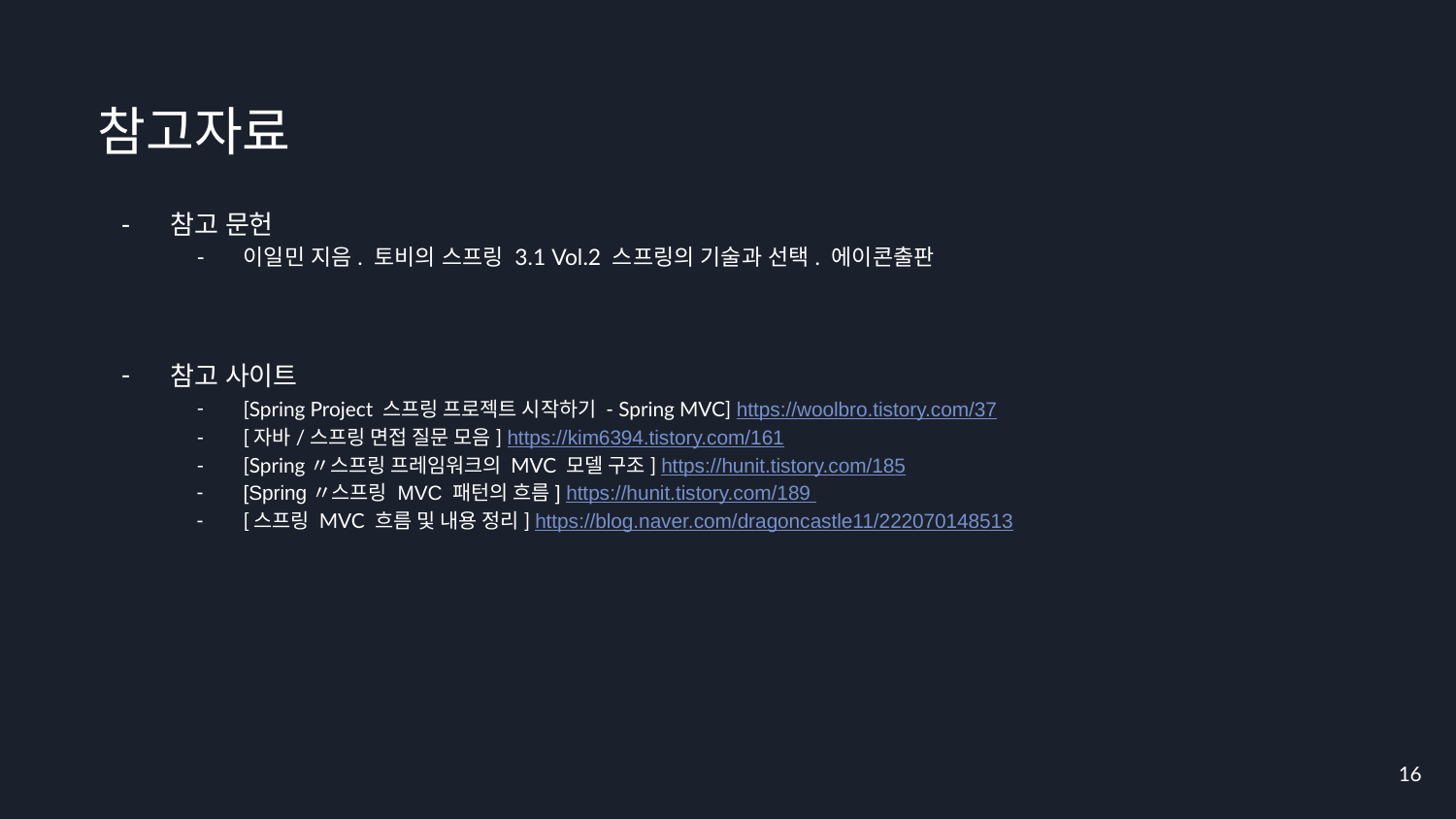

참고자료
참고 문헌
이일민 지음. 토비의 스프링 3.1 Vol.2 스프링의 기술과 선택. 에이콘출판

참고 사이트
[Spring Project 스프링 프로젝트 시작하기 - Spring MVC] https://woolbro.tistory.com/37
[자바/스프링 면접 질문 모음] https://kim6394.tistory.com/161
[Spring〃스프링 프레임워크의 MVC 모델 구조] https://hunit.tistory.com/185
[Spring〃스프링 MVC 패턴의 흐름] https://hunit.tistory.com/189
[스프링 MVC 흐름 및 내용 정리] https://blog.naver.com/dragoncastle11/222070148513
16